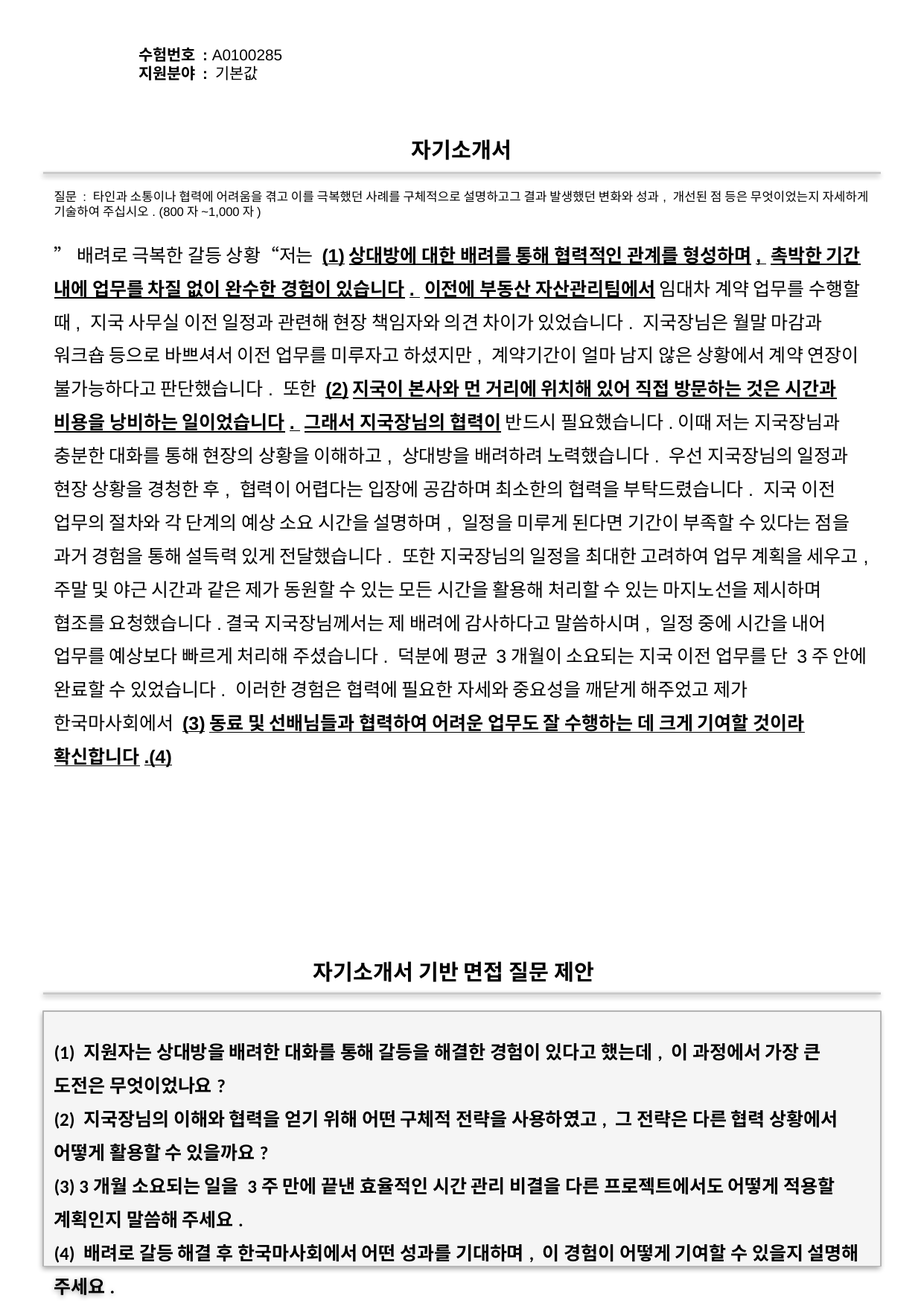

수험번호 : A0100285
지원분야 : 기본값
#

자기소개서

질문 : 타인과 소통이나 협력에 어려움을 겪고 이를 극복했던 사례를 구체적으로 설명하고그 결과 발생했던 변화와 성과, 개선된 점 등은 무엇이었는지 자세하게 기술하여 주십시오. (800자~1,000자)

”배려로 극복한 갈등 상황“저는 (1)상대방에 대한 배려를 통해 협력적인 관계를 형성하며, 촉박한 기간 내에 업무를 차질 없이 완수한 경험이 있습니다. 이전에 부동산 자산관리팀에서 임대차 계약 업무를 수행할 때, 지국 사무실 이전 일정과 관련해 현장 책임자와 의견 차이가 있었습니다. 지국장님은 월말 마감과 워크숍 등으로 바쁘셔서 이전 업무를 미루자고 하셨지만, 계약기간이 얼마 남지 않은 상황에서 계약 연장이 불가능하다고 판단했습니다. 또한 (2)지국이 본사와 먼 거리에 위치해 있어 직접 방문하는 것은 시간과 비용을 낭비하는 일이었습니다. 그래서 지국장님의 협력이 반드시 필요했습니다.이때 저는 지국장님과 충분한 대화를 통해 현장의 상황을 이해하고, 상대방을 배려하려 노력했습니다. 우선 지국장님의 일정과 현장 상황을 경청한 후, 협력이 어렵다는 입장에 공감하며 최소한의 협력을 부탁드렸습니다. 지국 이전 업무의 절차와 각 단계의 예상 소요 시간을 설명하며, 일정을 미루게 된다면 기간이 부족할 수 있다는 점을 과거 경험을 통해 설득력 있게 전달했습니다. 또한 지국장님의 일정을 최대한 고려하여 업무 계획을 세우고, 주말 및 야근 시간과 같은 제가 동원할 수 있는 모든 시간을 활용해 처리할 수 있는 마지노선을 제시하며 협조를 요청했습니다.결국 지국장님께서는 제 배려에 감사하다고 말씀하시며, 일정 중에 시간을 내어 업무를 예상보다 빠르게 처리해 주셨습니다. 덕분에 평균 3개월이 소요되는 지국 이전 업무를 단 3주 안에 완료할 수 있었습니다. 이러한 경험은 협력에 필요한 자세와 중요성을 깨닫게 해주었고 제가 한국마사회에서 (3)동료 및 선배님들과 협력하여 어려운 업무도 잘 수행하는 데 크게 기여할 것이라 확신합니다.(4)

자기소개서 기반 면접 질문 제안

(1) 지원자는 상대방을 배려한 대화를 통해 갈등을 해결한 경험이 있다고 했는데, 이 과정에서 가장 큰 도전은 무엇이었나요?
(2) 지국장님의 이해와 협력을 얻기 위해 어떤 구체적 전략을 사용하였고, 그 전략은 다른 협력 상황에서 어떻게 활용할 수 있을까요?
(3) 3개월 소요되는 일을 3주 만에 끝낸 효율적인 시간 관리 비결을 다른 프로젝트에서도 어떻게 적용할 계획인지 말씀해 주세요.
(4) 배려로 갈등 해결 후 한국마사회에서 어떤 성과를 기대하며, 이 경험이 어떻게 기여할 수 있을지 설명해 주세요.